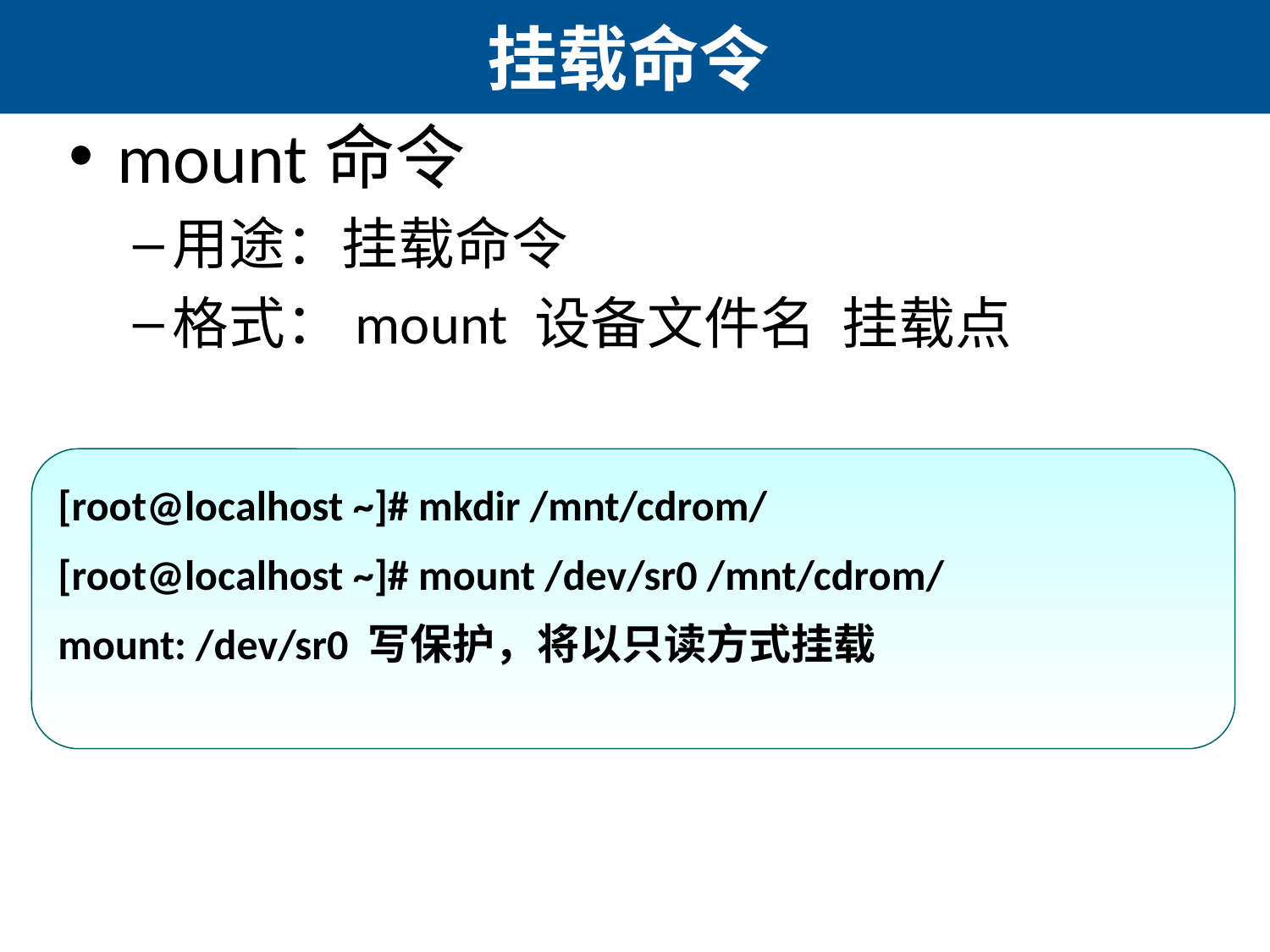

# 挂载命令
mount命令
用途：挂载命令
格式：mount 设备文件名  挂载点

[root@localhost ~]# mkdir /mnt/cdrom/
[root@localhost ~]# mount /dev/sr0 /mnt/cdrom/
mount: /dev/sr0 写保护，将以只读方式挂载